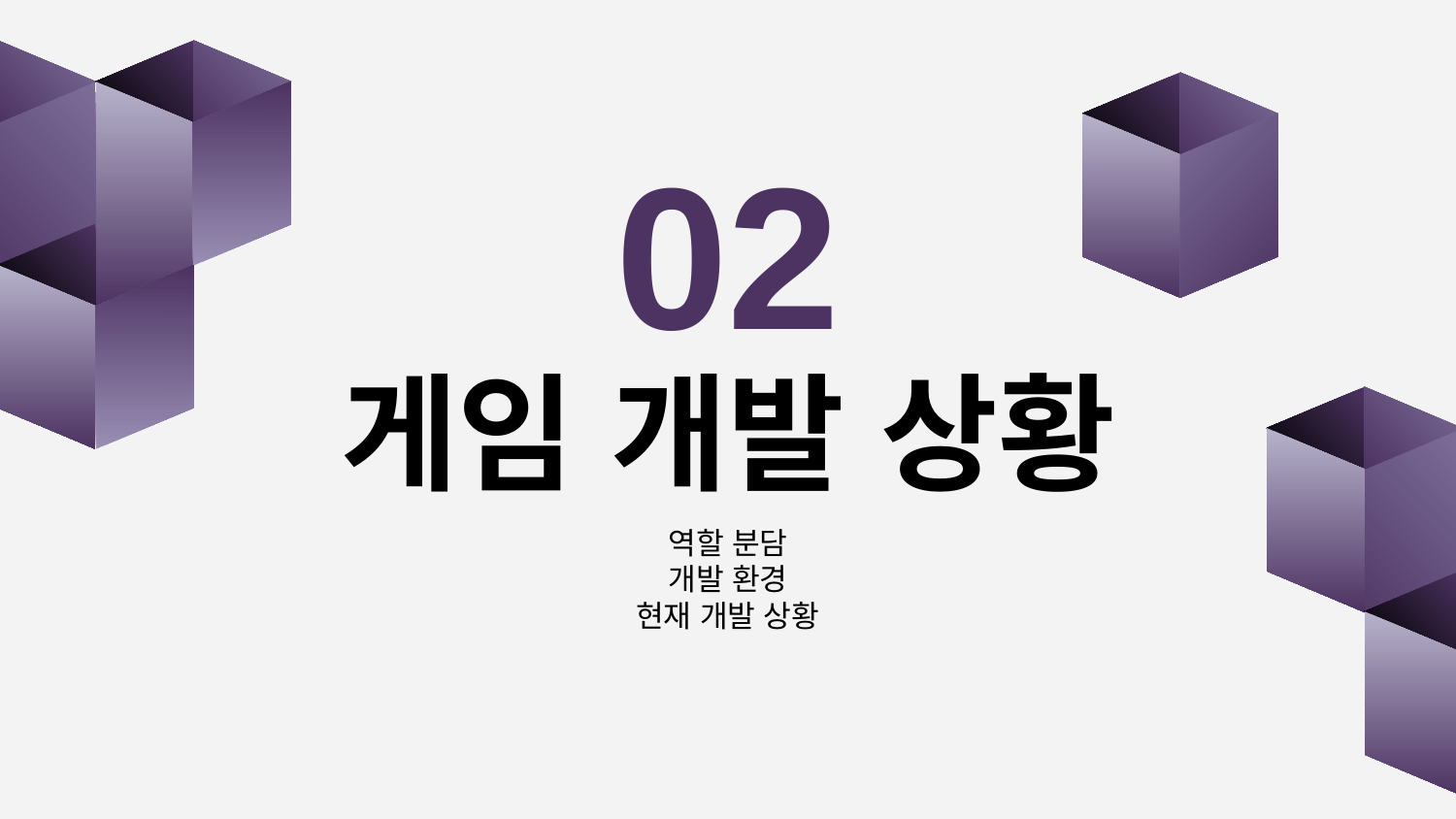

02
# 게임 개발 상황
역할 분담
개발 환경
현재 개발 상황